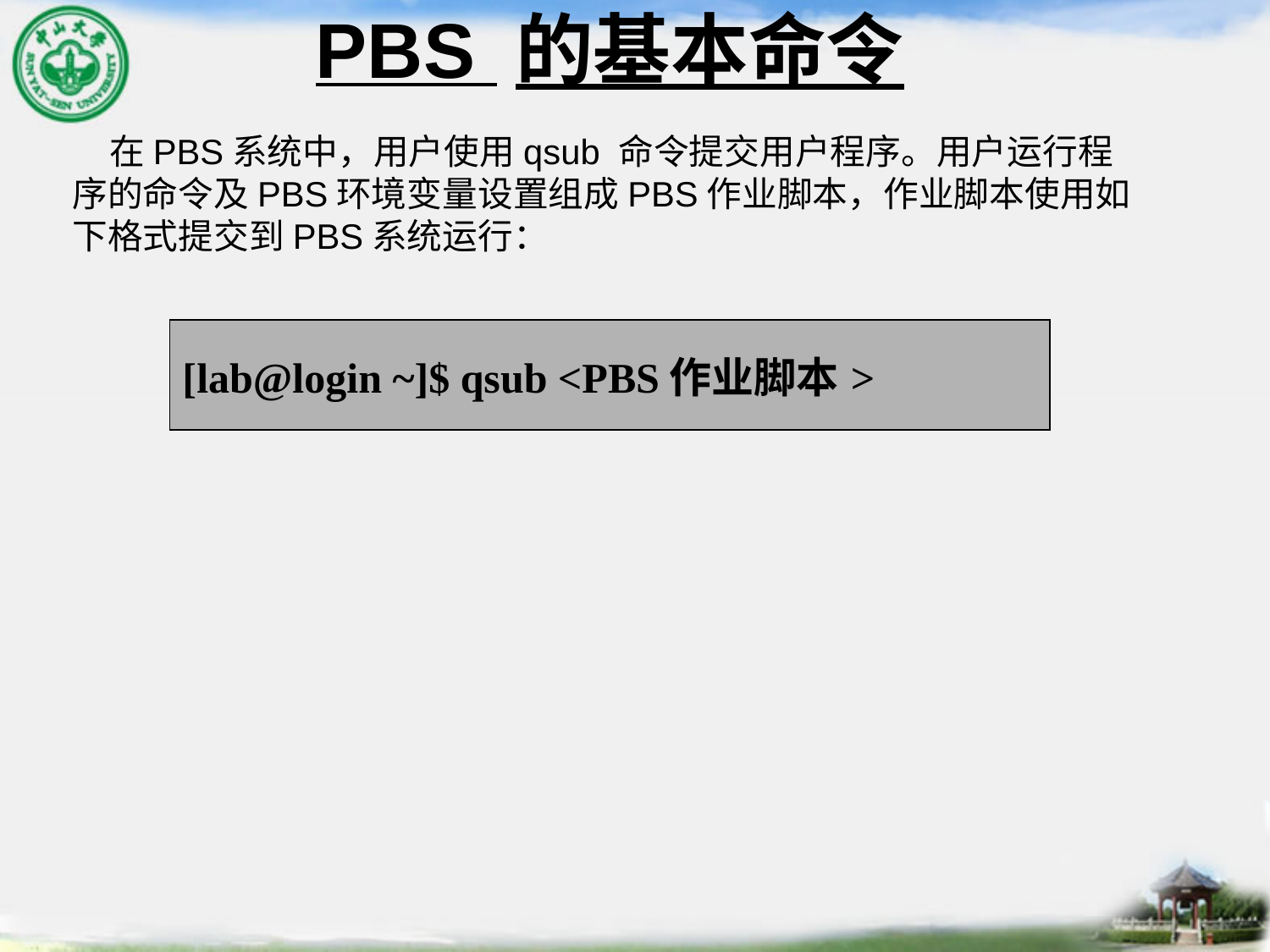

# PBS 的基本命令
在PBS系统中，用户使用qsub 命令提交用户程序。用户运行程序的命令及PBS环境变量设置组成PBS作业脚本，作业脚本使用如下格式提交到PBS系统运行：

| [lab@login ~]$ qsub <PBS作业脚本> |
| --- |